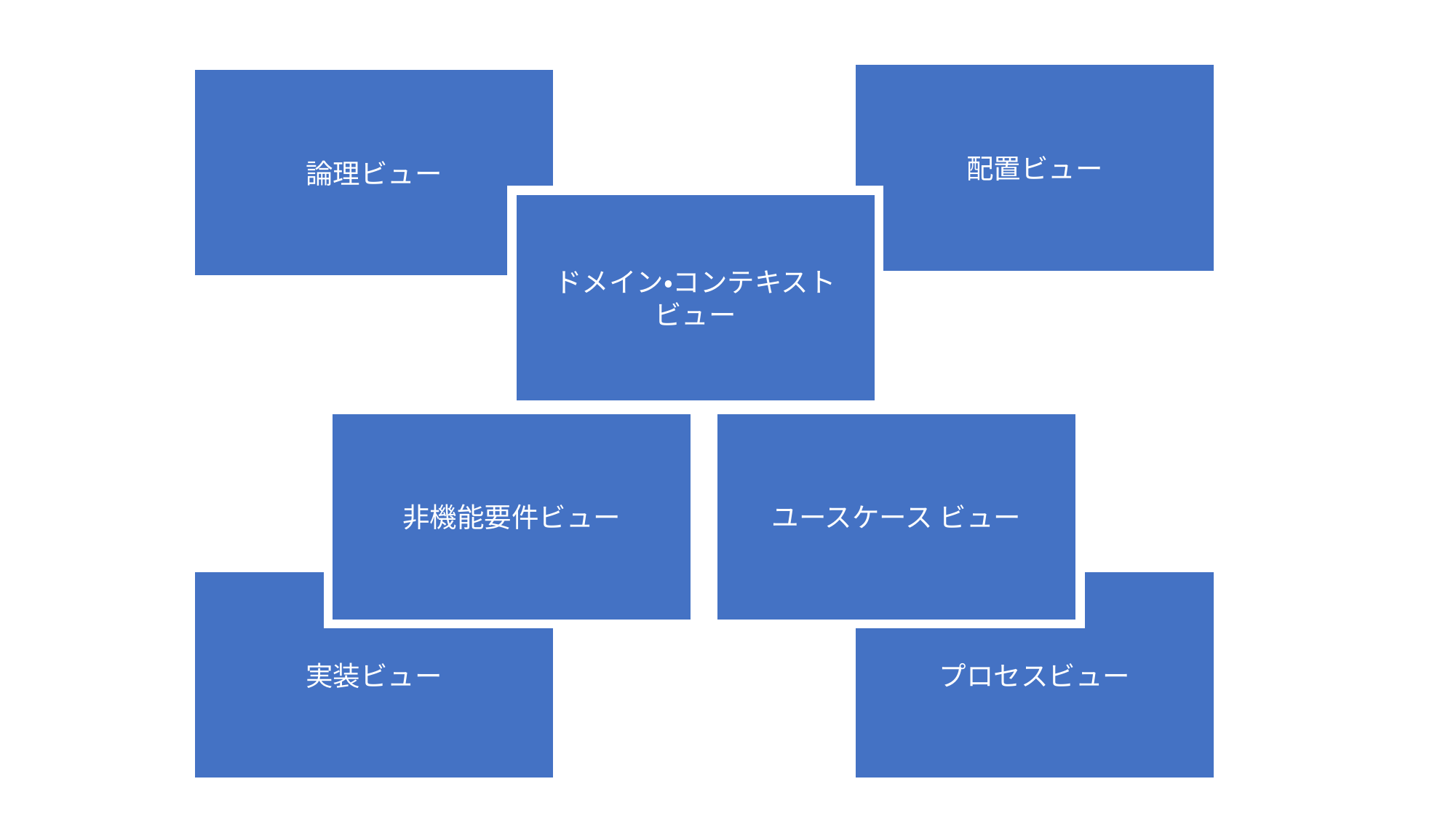

配置ビュー
論理ビュー
ドメイン・コンテキスト
ビュー
非機能要件ビュー
ユースケース ビュー
プロセスビュー
実装ビュー